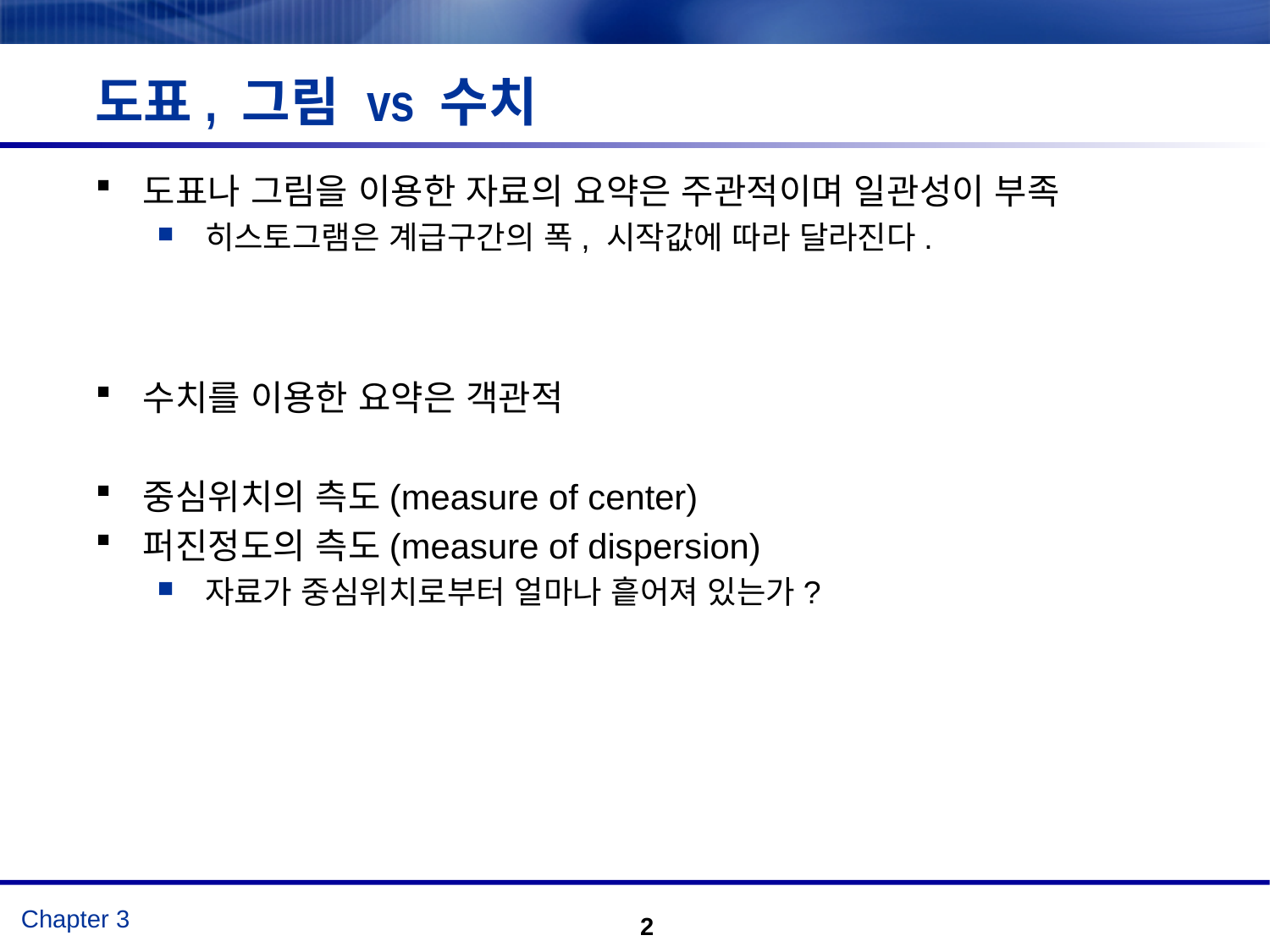

# 도표, 그림 vs 수치
도표나 그림을 이용한 자료의 요약은 주관적이며 일관성이 부족
히스토그램은 계급구간의 폭, 시작값에 따라 달라진다.

수치를 이용한 요약은 객관적

중심위치의 측도(measure of center)
퍼진정도의 측도(measure of dispersion)
자료가 중심위치로부터 얼마나 흩어져 있는가?

2